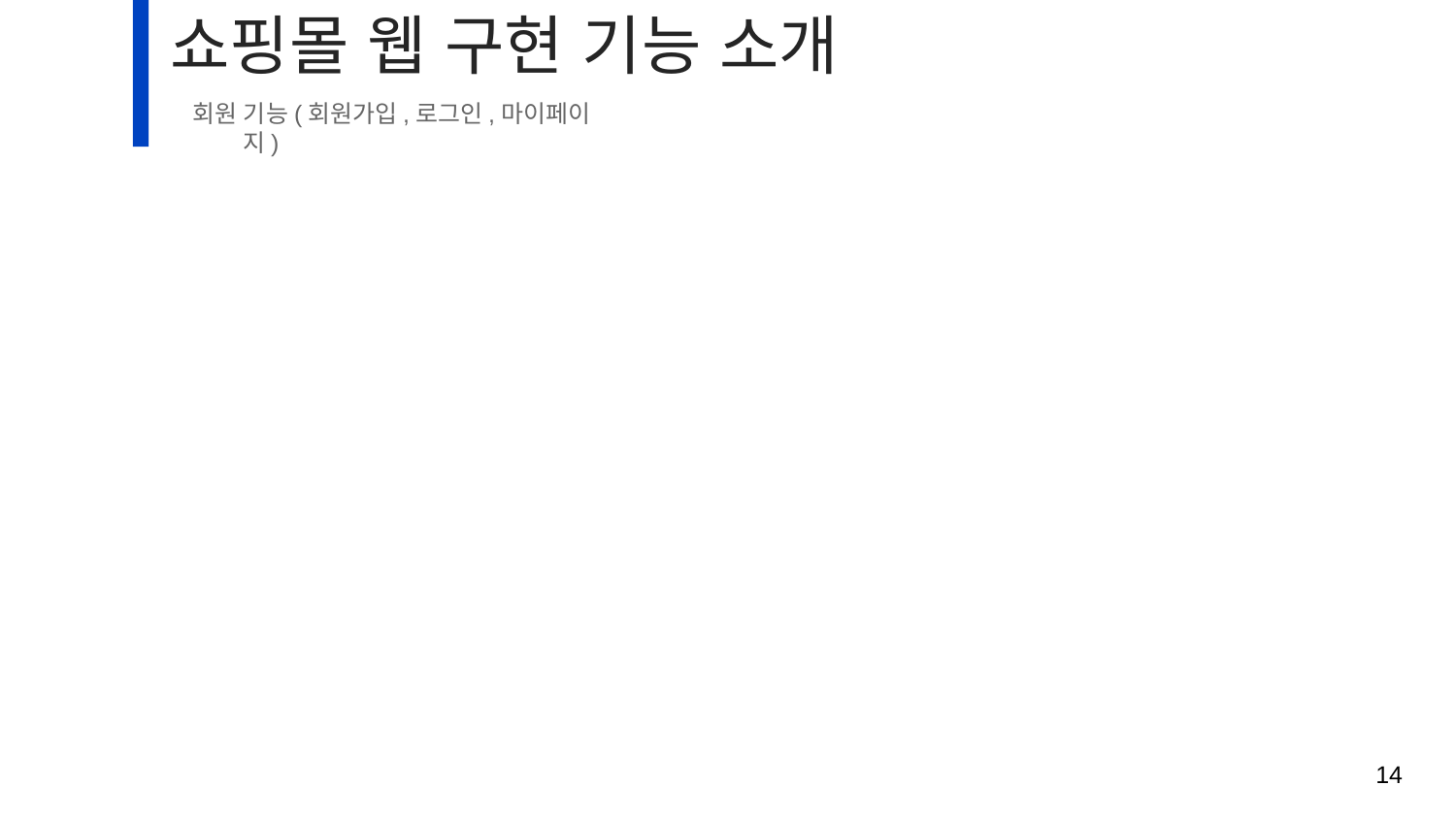

# 쇼핑몰 웹 구현 기능 소개
회원 기능(회원가입,로그인,마이페이지)
14